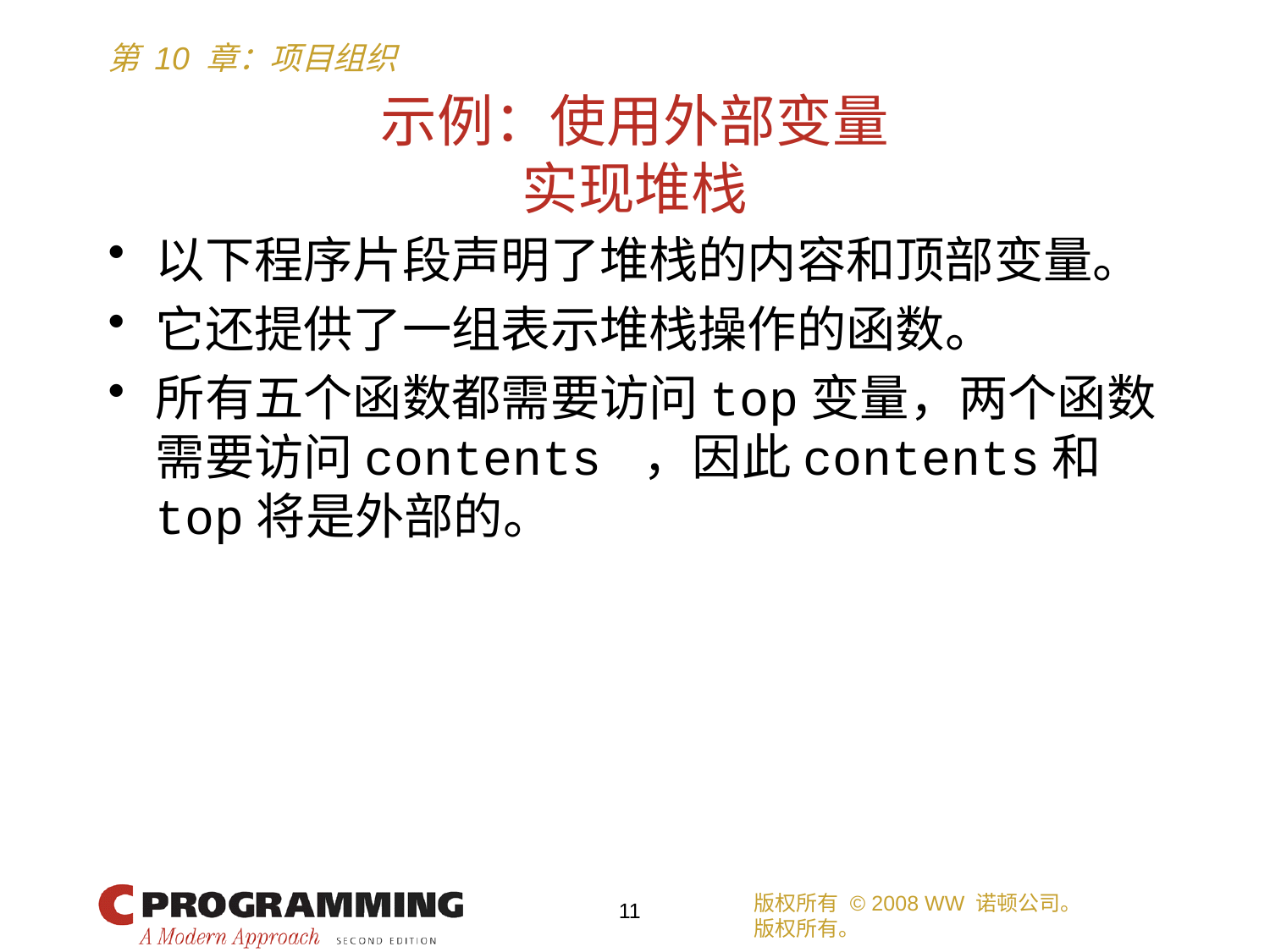

# 示例：使用外部变量 实现堆栈
以下程序片段声明了堆栈的内容和顶部变量。
它还提供了一组表示堆栈操作的函数。
所有五个函数都需要访问top变量，两个函数需要访问contents ，因此contents和top将是外部的。
版权所有 © 2008 WW 诺顿公司。
版权所有。
11